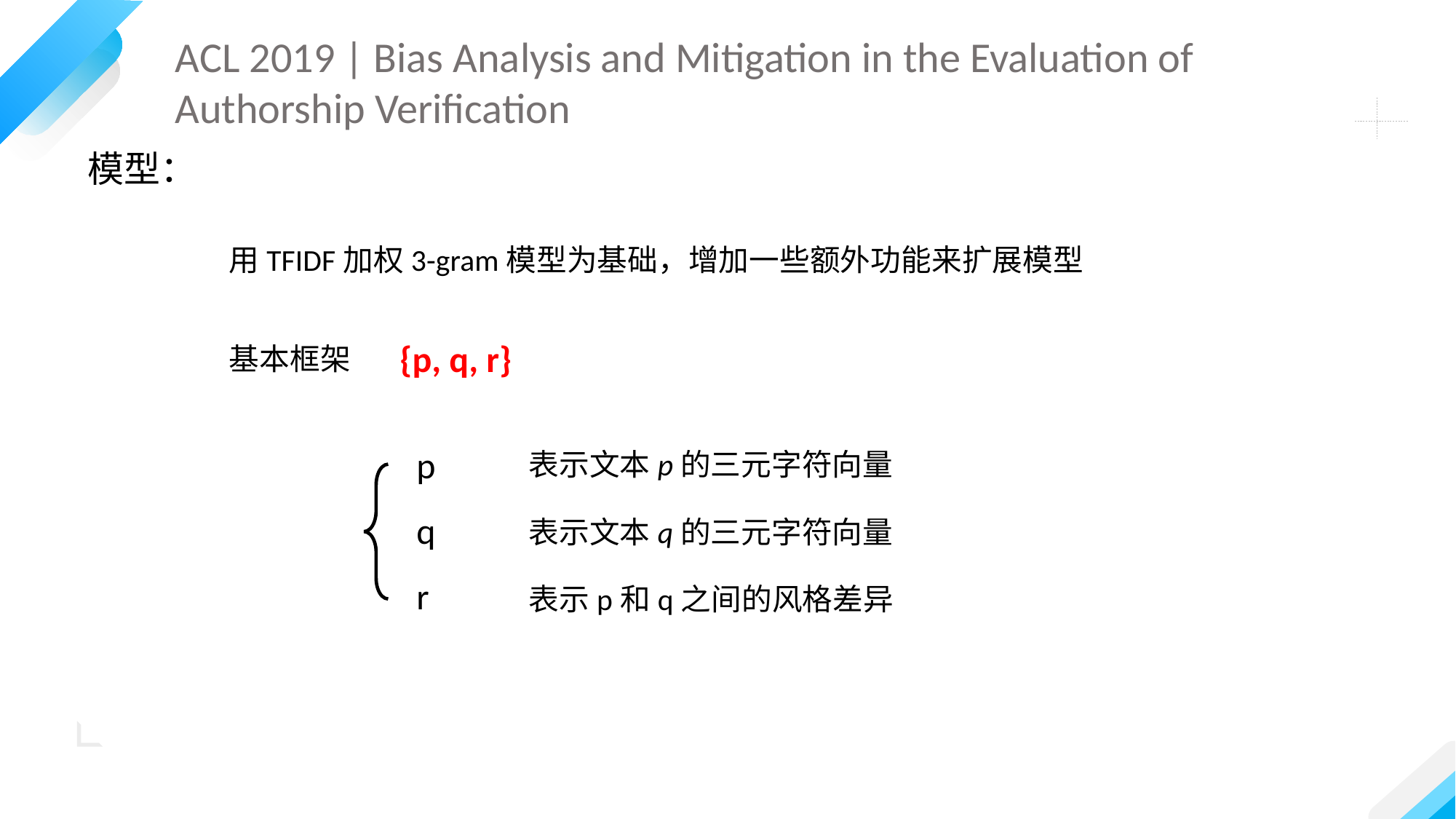

ACL 2019 | Bias Analysis and Mitigation in the Evaluation of Authorship Verification

模型：
用TFIDF加权3-gram模型为基础，增加一些额外功能来扩展模型
{p, q, r}
基本框架
p
表示文本p的三元字符向量

q
表示文本q的三元字符向量
r
表示p和q之间的风格差异